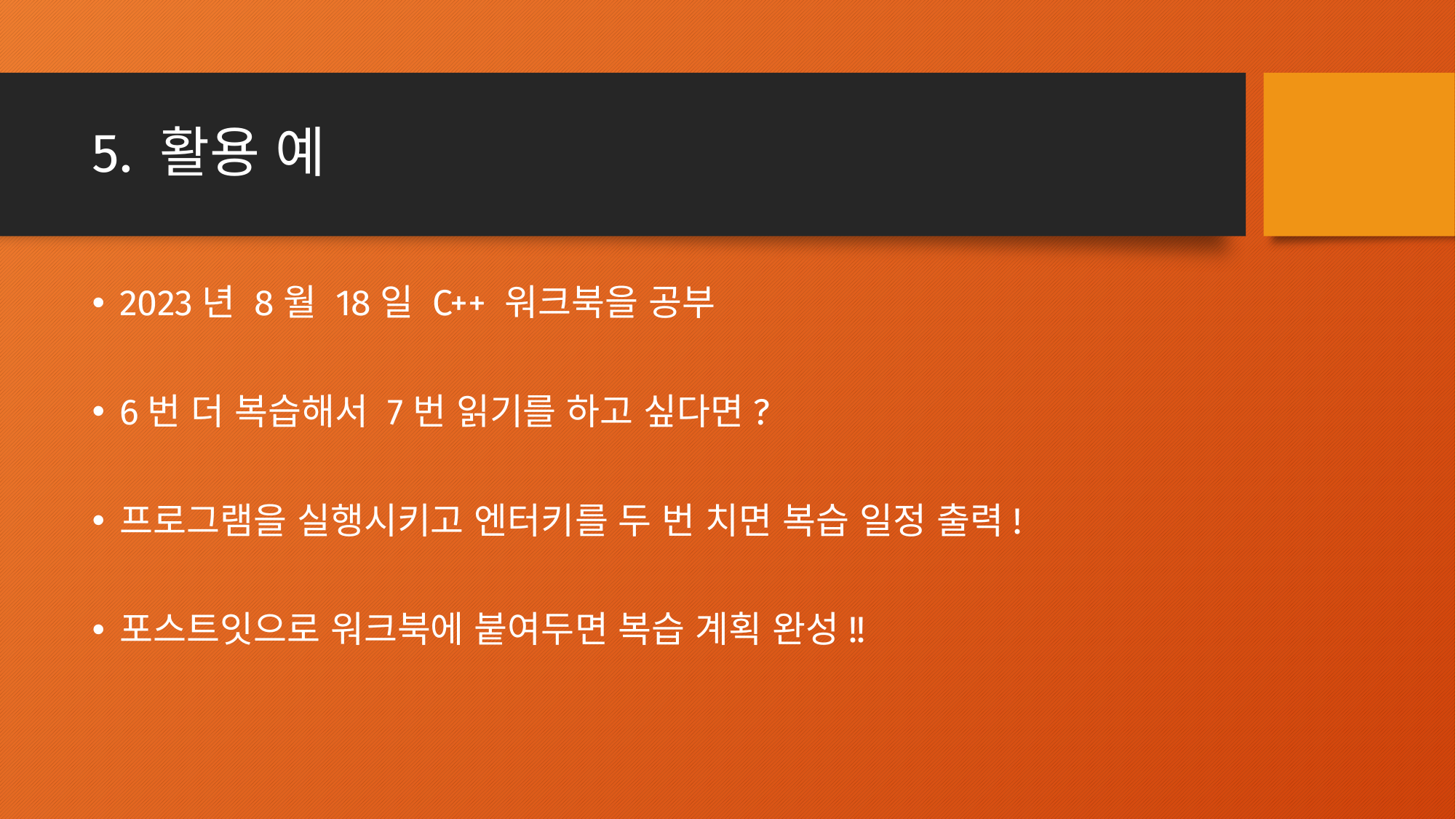

# 5. 활용 예
2023년 8월 18일 C++ 워크북을 공부

6번 더 복습해서 7번 읽기를 하고 싶다면?

프로그램을 실행시키고 엔터키를 두 번 치면 복습 일정 출력!

포스트잇으로 워크북에 붙여두면 복습 계획 완성!!